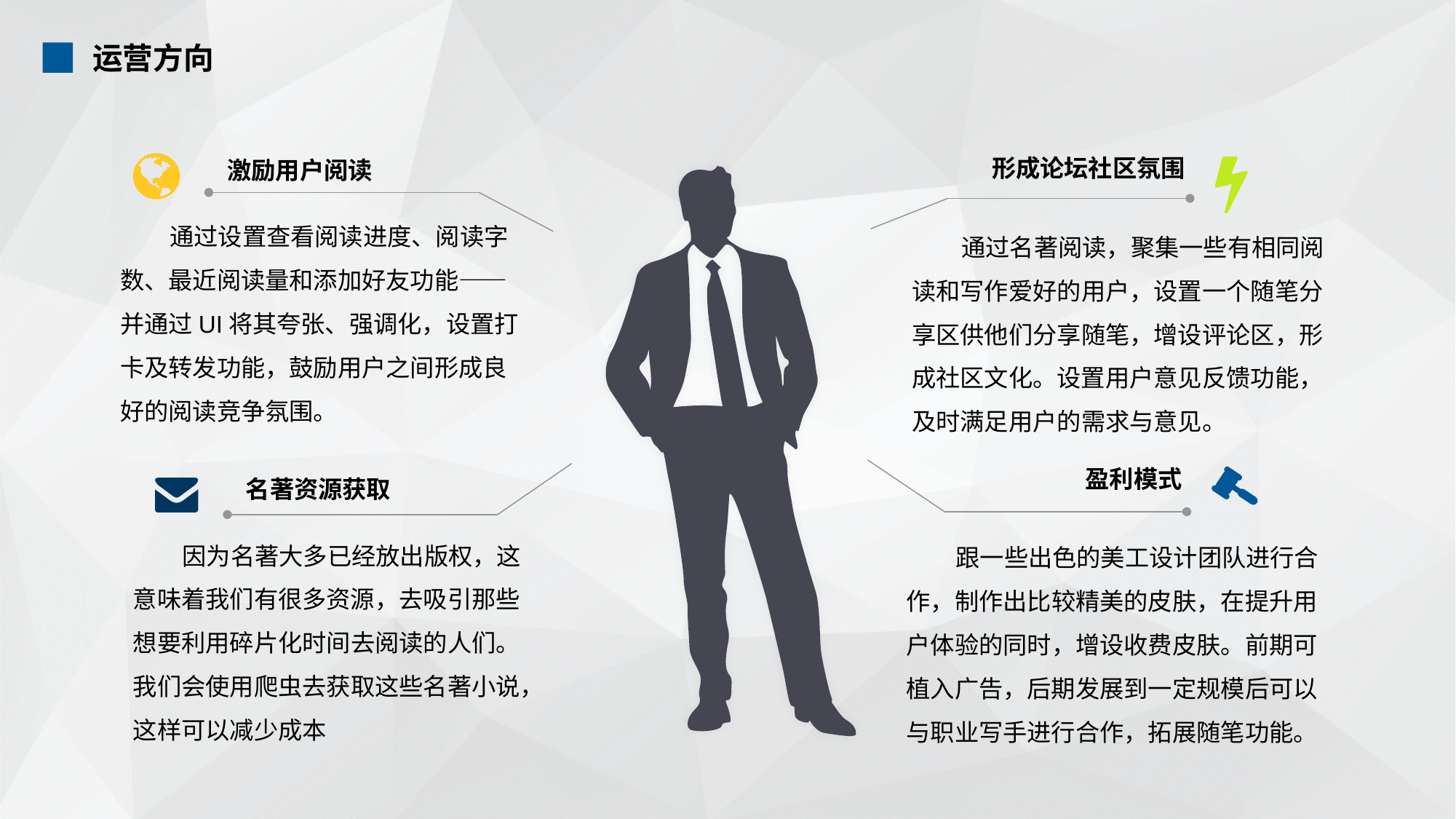

运营方向

形成论坛社区氛围
激励用户阅读

        通过设置查看阅读进度、阅读字数、最近阅读量和添加好友功能——并通过UI将其夸张、强调化，设置打卡及转发功能，鼓励用户之间形成良好的阅读竞争氛围。
        通过名著阅读，聚集一些有相同阅读和写作爱好的用户，设置一个随笔分享区供他们分享随笔，增设评论区，形成社区文化。设置用户意见反馈功能，及时满足用户的需求与意见。
盈利模式

名著资源获取

        因为名著大多已经放出版权，这意味着我们有很多资源，去吸引那些想要利用碎片化时间去阅读的人们。我们会使用爬虫去获取这些名著小说，这样可以减少成本
        跟一些出色的美工设计团队进行合作，制作出比较精美的皮肤，在提升用户体验的同时，增设收费皮肤。前期可植入广告，后期发展到一定规模后可以与职业写手进行合作，拓展随笔功能。